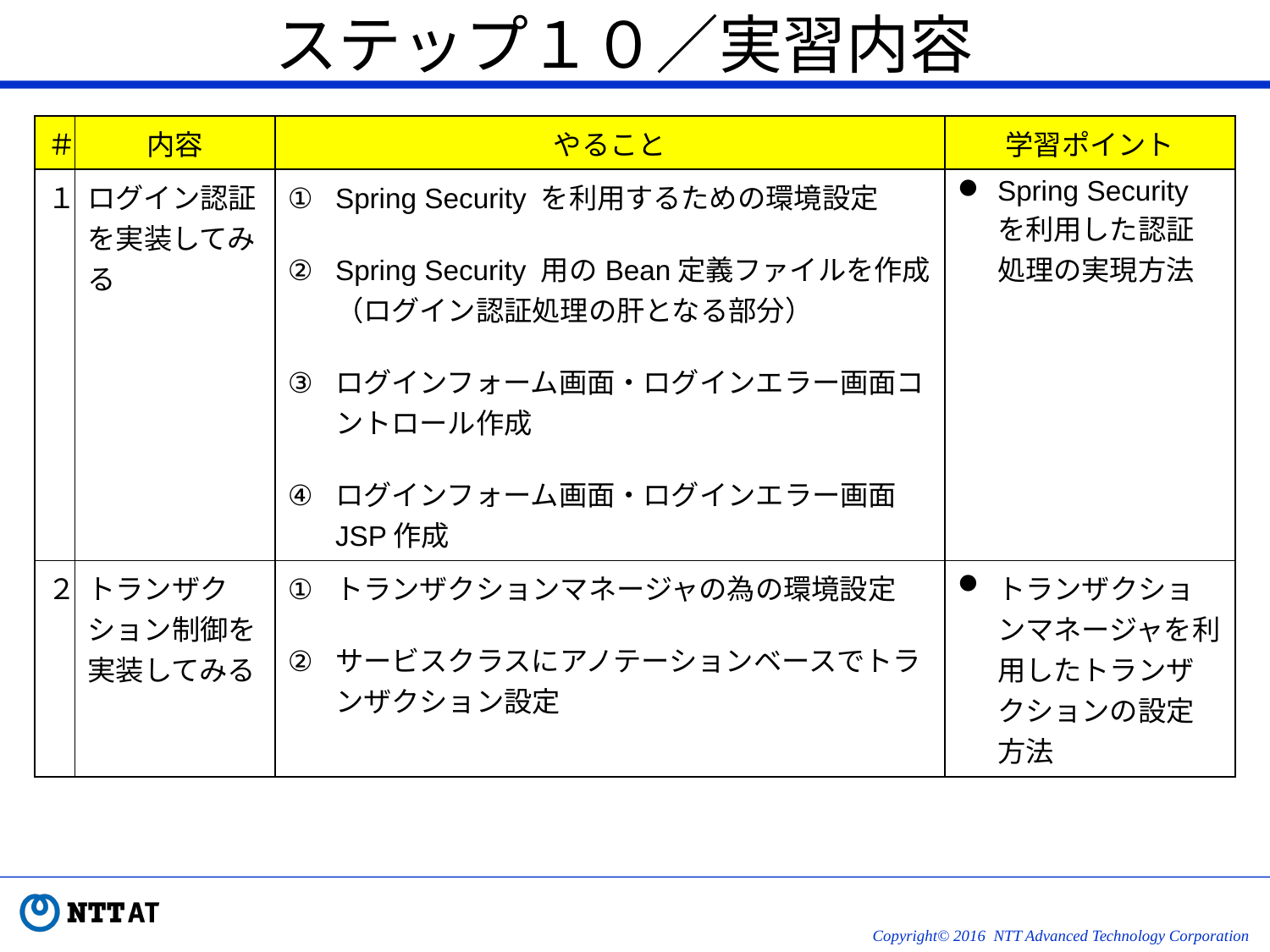

# ステップ１０／実習内容
| ＃ | 内容 | やること | 学習ポイント |
| --- | --- | --- | --- |
| １ | ログイン認証を実装してみる | Spring Security を利用するための環境設定 Spring Security 用のBean定義ファイルを作成 （ログイン認証処理の肝となる部分） ログインフォーム画面・ログインエラー画面コントロール作成 ログインフォーム画面・ログインエラー画面JSP作成 | Spring Security を利用した認証処理の実現方法 |
| ２ | トランザクション制御を実装してみる | トランザクションマネージャの為の環境設定 サービスクラスにアノテーションベースでトランザクション設定 | トランザクションマネージャを利用したトランザクションの設定方法 |